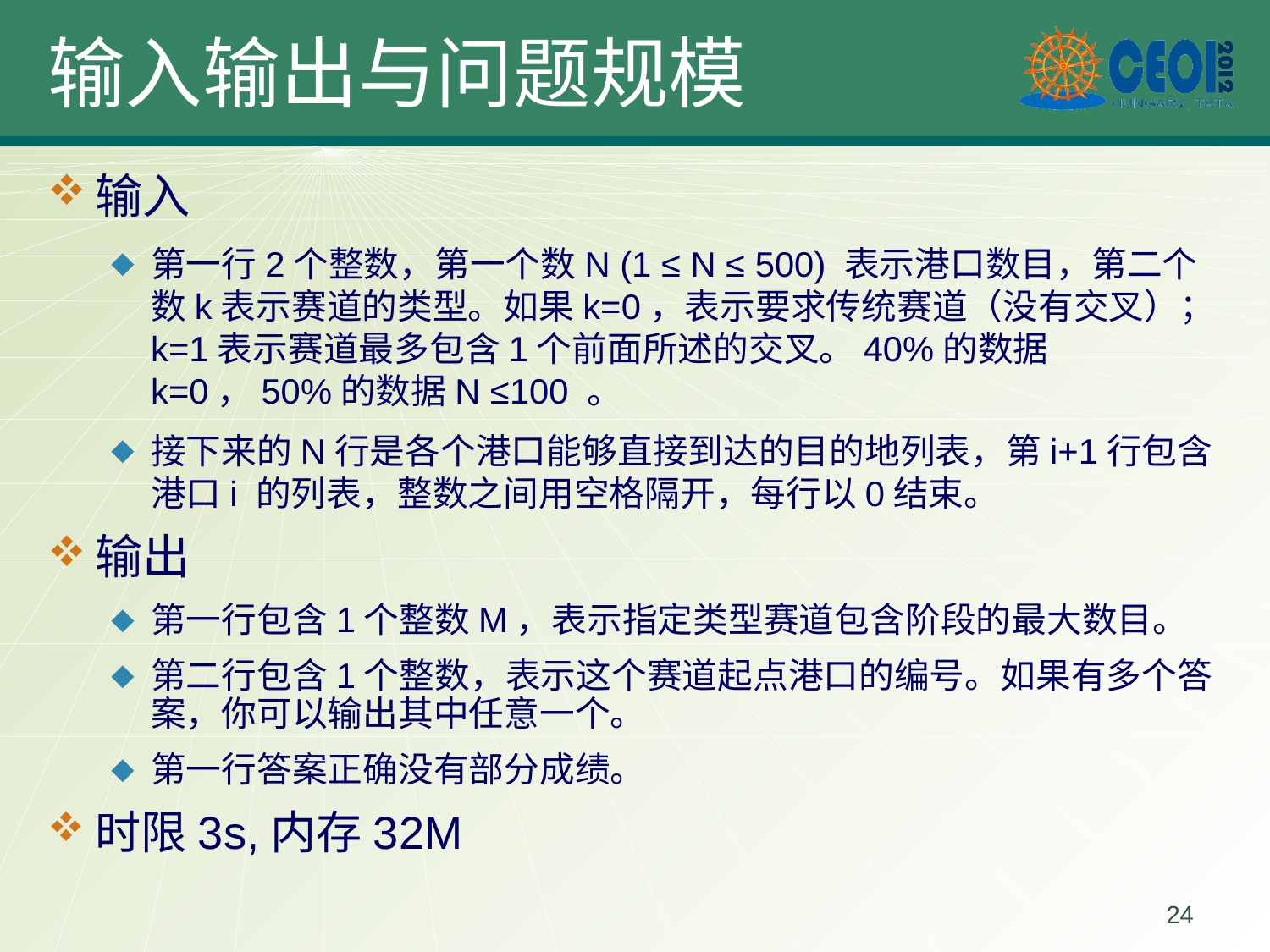

输入输出与问题规模
输入
第一行2个整数，第一个数N (1 ≤ N ≤ 500) 表示港口数目，第二个数k表示赛道的类型。如果k=0，表示要求传统赛道（没有交叉）；k=1表示赛道最多包含1个前面所述的交叉。40%的数据k=0，50%的数据N ≤100 。
接下来的N行是各个港口能够直接到达的目的地列表，第i+1行包含港口i 的列表，整数之间用空格隔开，每行以0结束。
输出
第一行包含1个整数M，表示指定类型赛道包含阶段的最大数目。
第二行包含1个整数，表示这个赛道起点港口的编号。如果有多个答案，你可以输出其中任意一个。
第一行答案正确没有部分成绩。
时限3s,内存32M
24